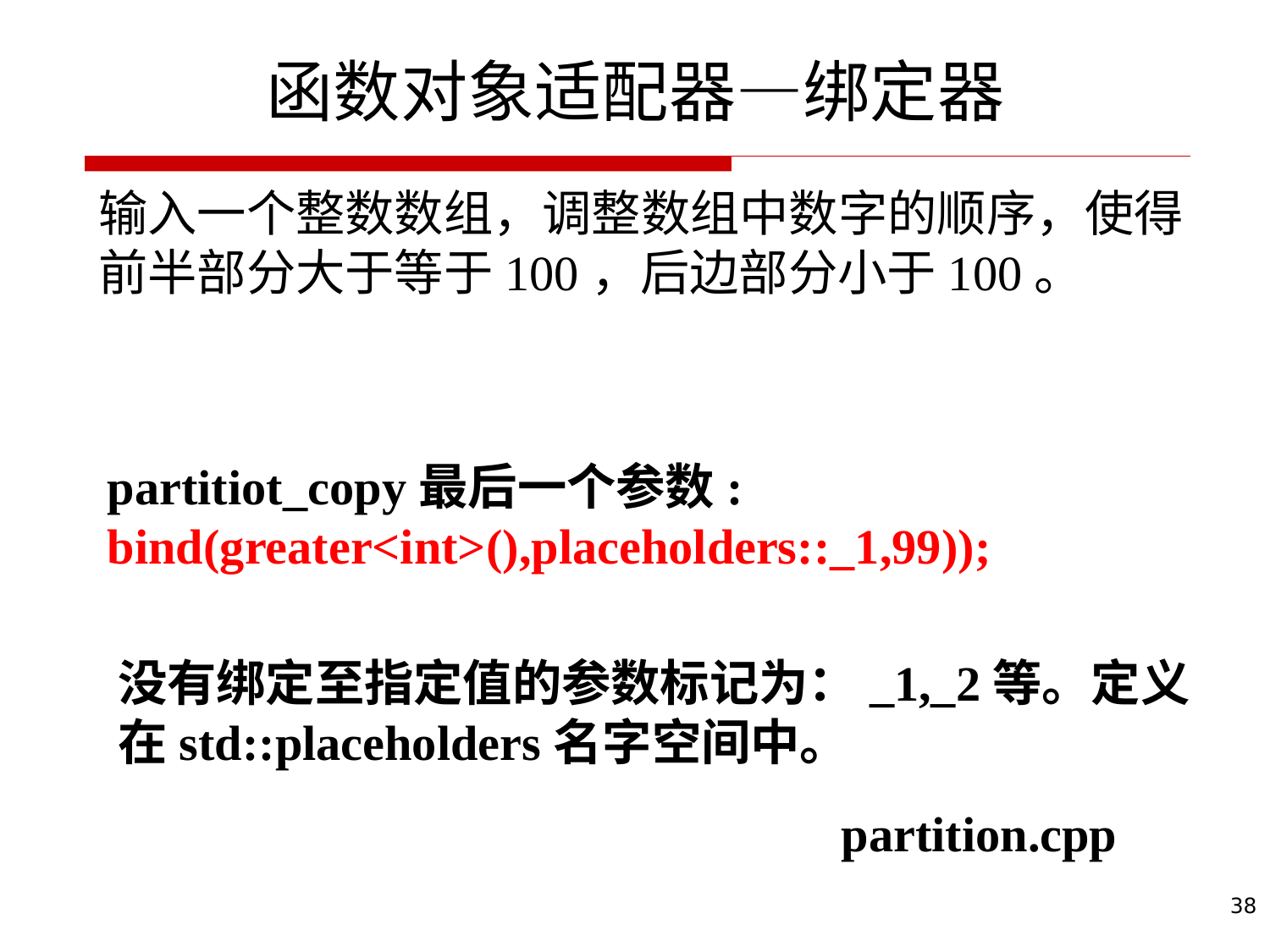

# 函数对象适配器—绑定器
输入一个整数数组，调整数组中数字的顺序，使得前半部分大于等于100，后边部分小于100。
partitiot_copy最后一个参数: bind(greater<int>(),placeholders::_1,99));

没有绑定至指定值的参数标记为：_1,_2等。定义在std::placeholders名字空间中。
partition.cpp
38